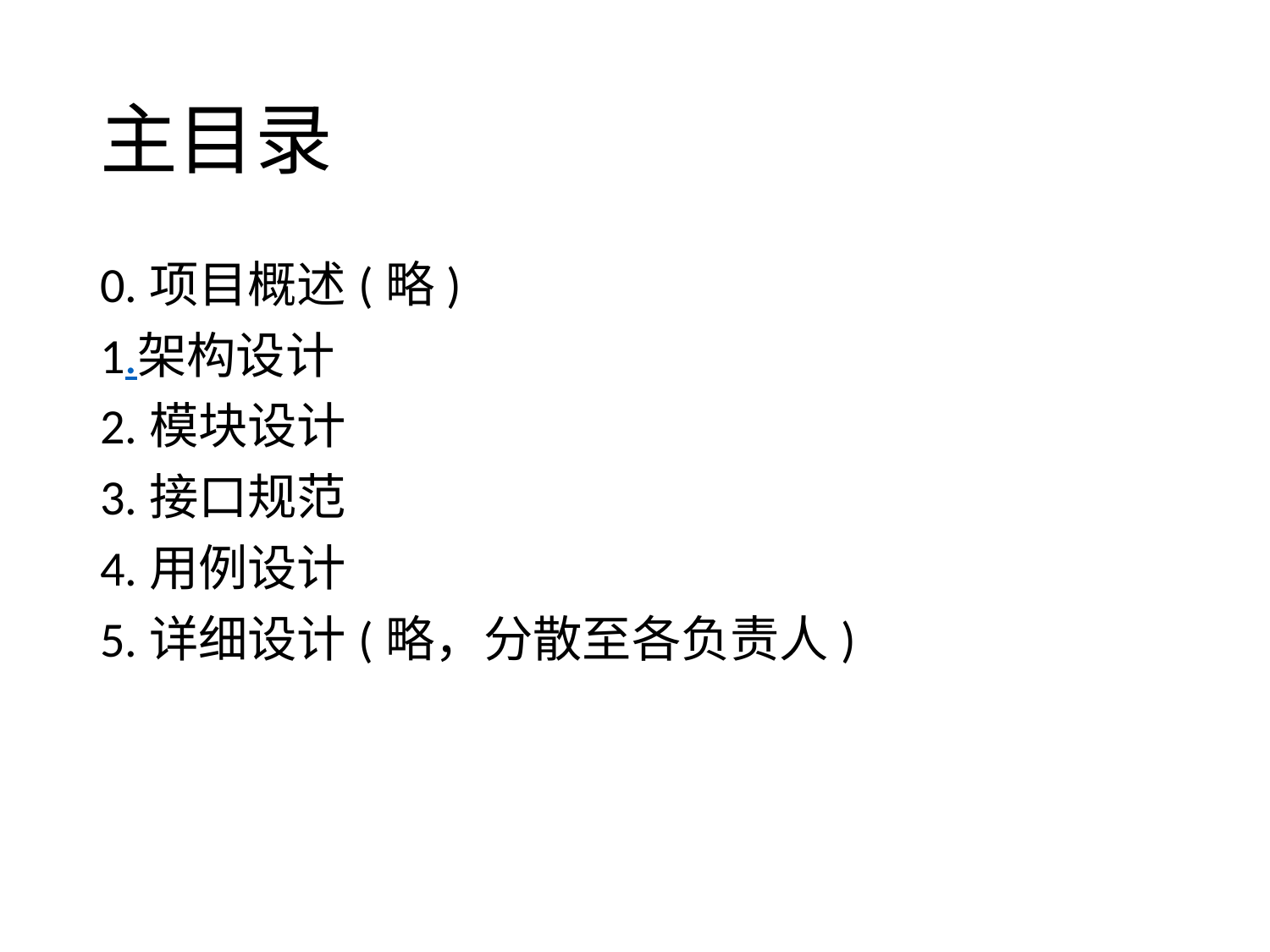

# 主目录
0.项目概述(略)
1.架构设计
2.模块设计
3.接口规范
4.用例设计
5.详细设计(略，分散至各负责人)